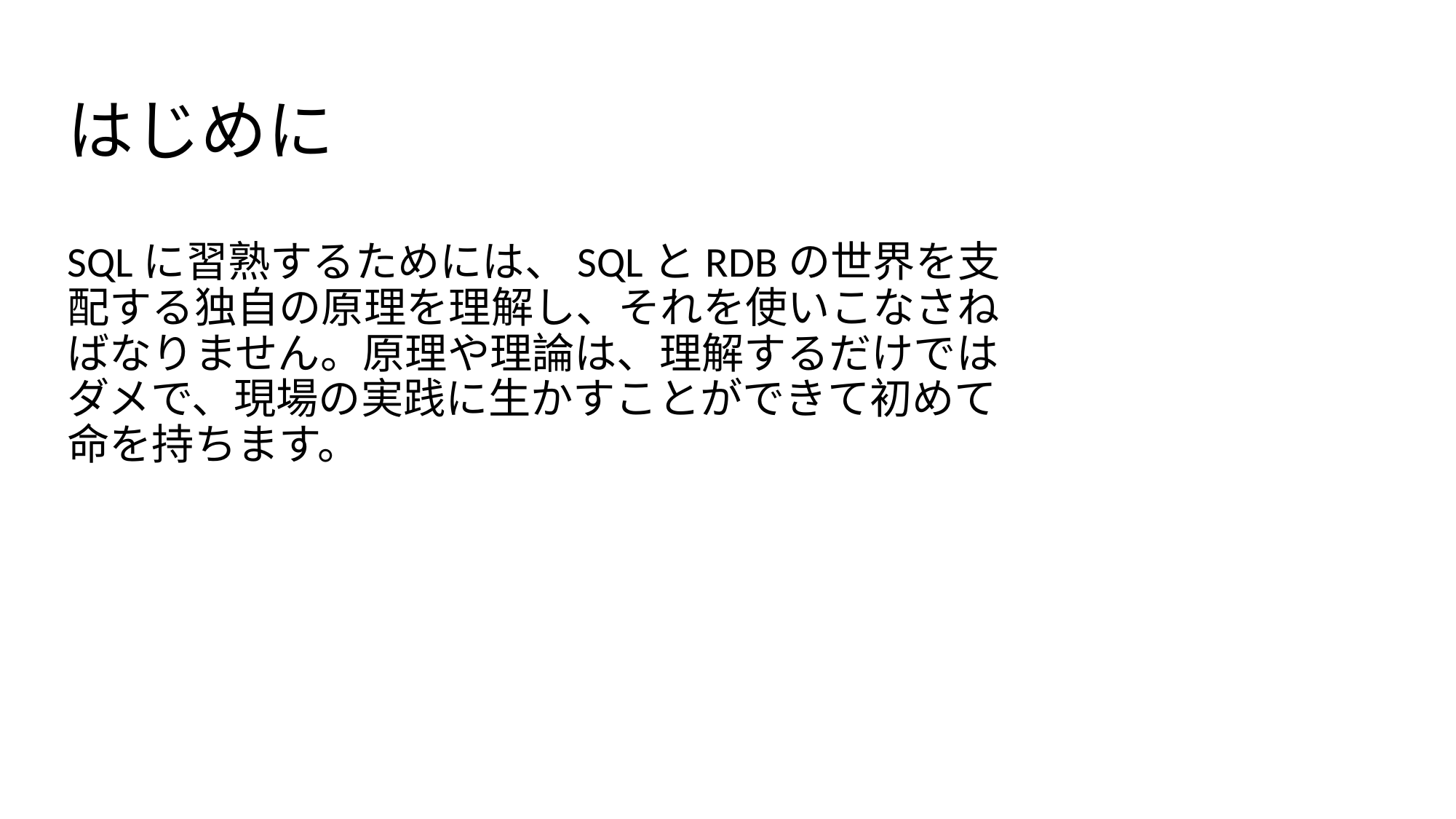

はじめに
#
SQLに習熟するためには、SQLとRDBの世界を支配する独自の原理を理解し、それを使いこなさねばなりません。原理や理論は、理解するだけではダメで、現場の実践に生かすことができて初めて命を持ちます。